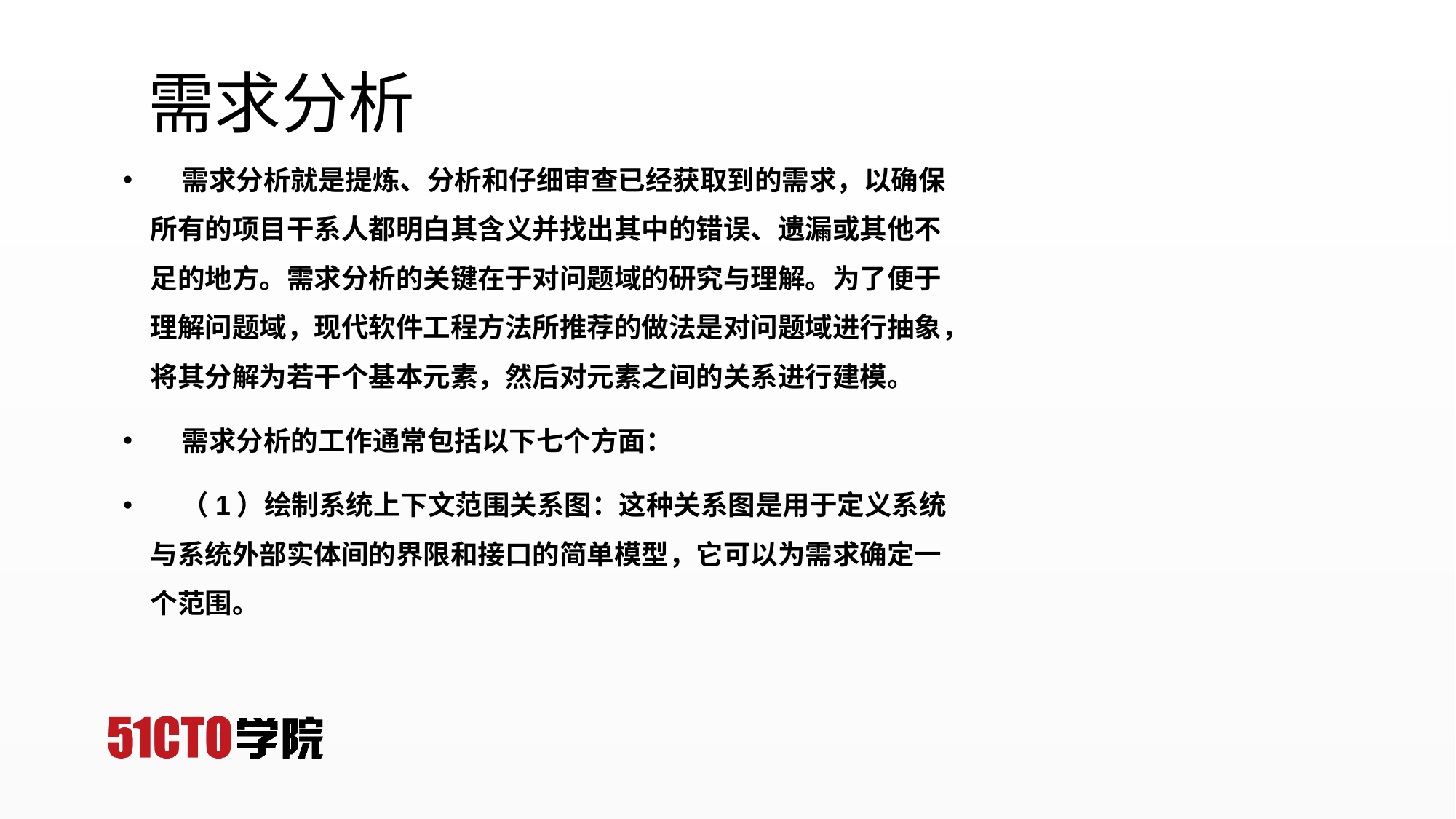

# 需求分析
    需求分析就是提炼、分析和仔细审查已经获取到的需求，以确保所有的项目干系人都明白其含义并找出其中的错误、遗漏或其他不足的地方。需求分析的关键在于对问题域的研究与理解。为了便于理解问题域，现代软件工程方法所推荐的做法是对问题域进行抽象，将其分解为若干个基本元素，然后对元素之间的关系进行建模。
    需求分析的工作通常包括以下七个方面：
    （1）绘制系统上下文范围关系图：这种关系图是用于定义系统与系统外部实体间的界限和接口的简单模型，它可以为需求确定一个范围。